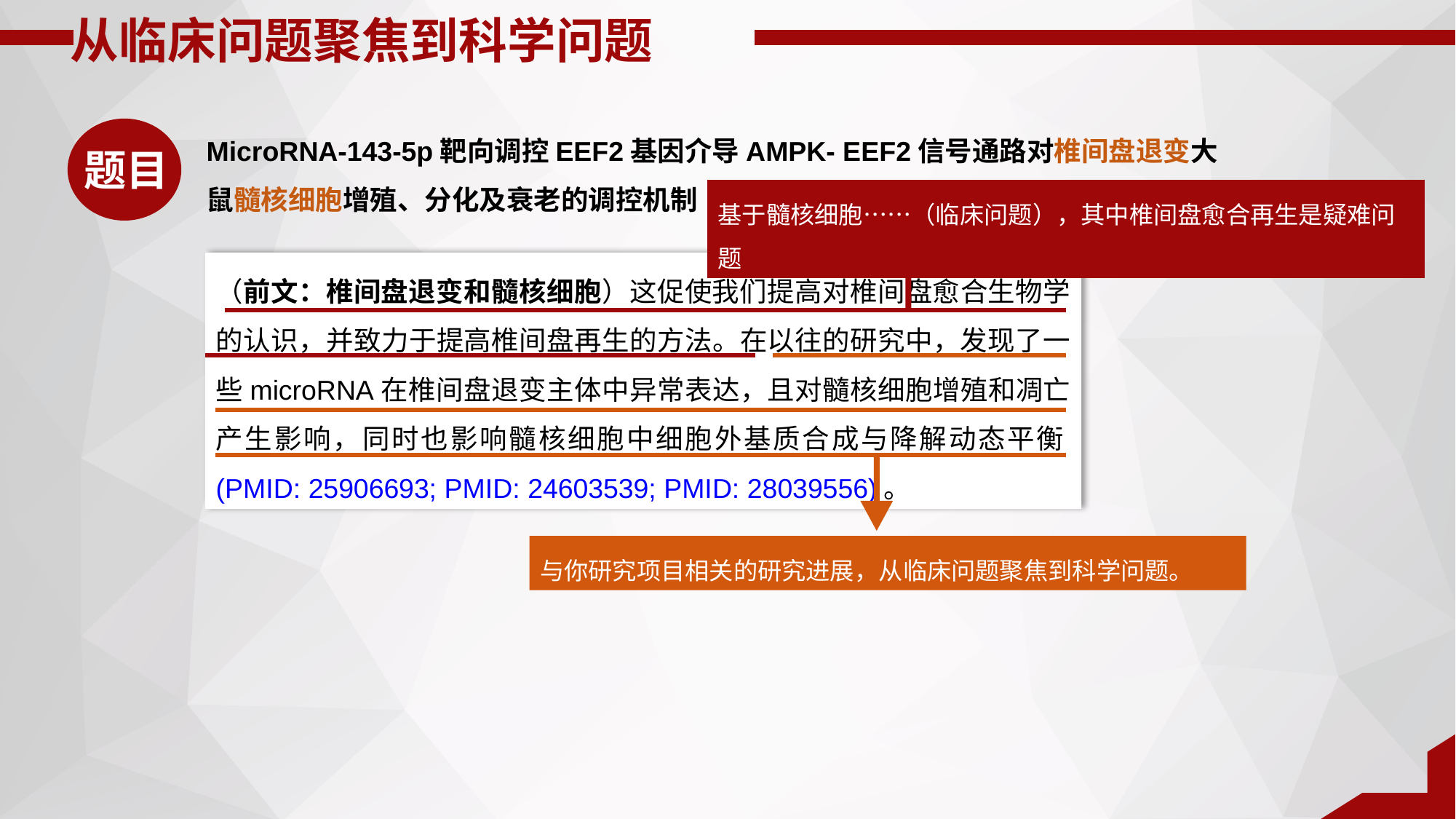

从临床问题聚焦到科学问题

MicroRNA-143-5p靶向调控EEF2基因介导AMPK- EEF2信号通路对椎间盘退变大鼠髓核细胞增殖、分化及衰老的调控机制

题目
基于髓核细胞……（临床问题），其中椎间盘愈合再生是疑难问题
（前文：椎间盘退变和髓核细胞）这促使我们提高对椎间盘愈合生物学的认识，并致力于提高椎间盘再生的方法。在以往的研究中，发现了一些microRNA在椎间盘退变主体中异常表达，且对髓核细胞增殖和凋亡产生影响，同时也影响髓核细胞中细胞外基质合成与降解动态平衡(PMID: 25906693; PMID: 24603539; PMID: 28039556)。

与你研究项目相关的研究进展，从临床问题聚焦到科学问题。